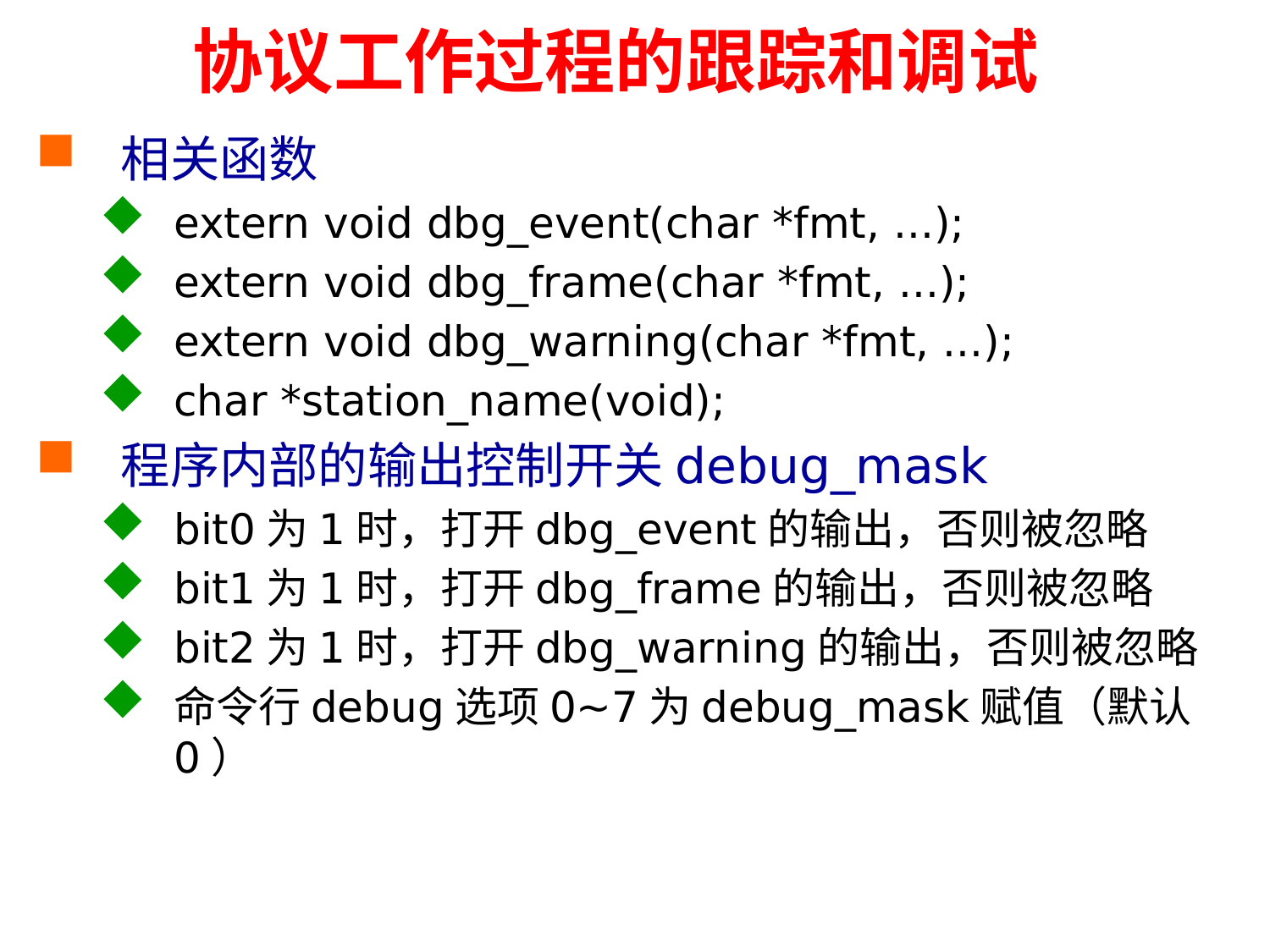

# 协议工作过程的跟踪和调试
相关函数
extern void dbg_event(char *fmt, ...);
extern void dbg_frame(char *fmt, ...);
extern void dbg_warning(char *fmt, ...);
char *station_name(void);
程序内部的输出控制开关debug_mask
bit0为1时，打开dbg_event的输出，否则被忽略
bit1为1时，打开dbg_frame的输出，否则被忽略
bit2为1时，打开dbg_warning的输出，否则被忽略
命令行debug选项0~7为debug_mask赋值（默认0）